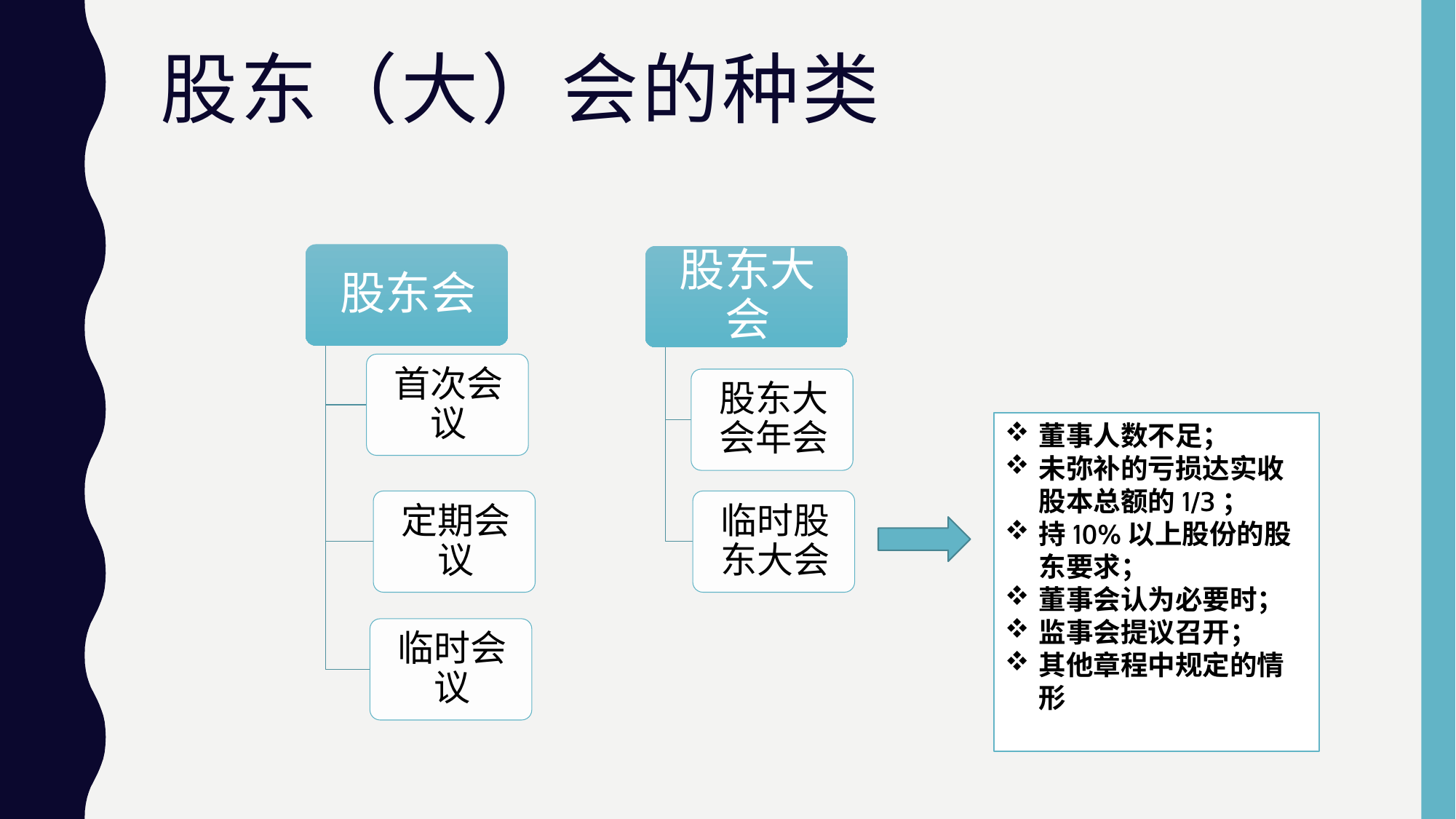

# 股东（大）会的种类
股东会
首次会议
定期会议
临时会议
股东大会
股东大会年会
临时股东大会
董事人数不足；
未弥补的亏损达实收股本总额的1/3；
持10%以上股份的股东要求；
董事会认为必要时；
监事会提议召开；
其他章程中规定的情形